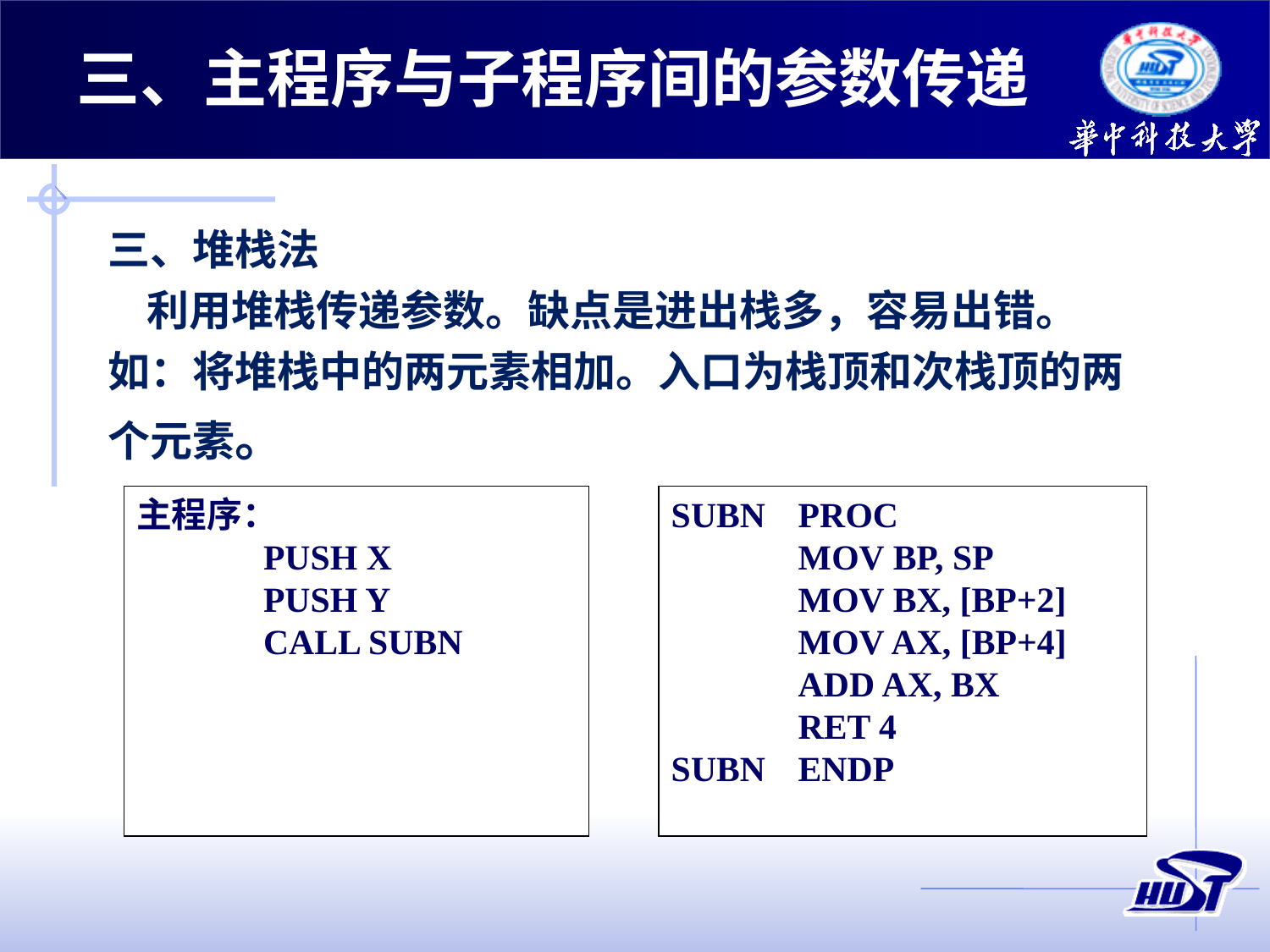

三、主程序与子程序间的参数传递
三、堆栈法
   利用堆栈传递参数。缺点是进出栈多，容易出错。
如：将堆栈中的两元素相加。入口为栈顶和次栈顶的两个元素。
主程序：
	PUSH X
	PUSH Y
	CALL SUBN

SUBN	PROC
	MOV BP, SP
	MOV BX, [BP+2]
	MOV AX, [BP+4]
	ADD AX, BX
	RET 4
SUBN	ENDP